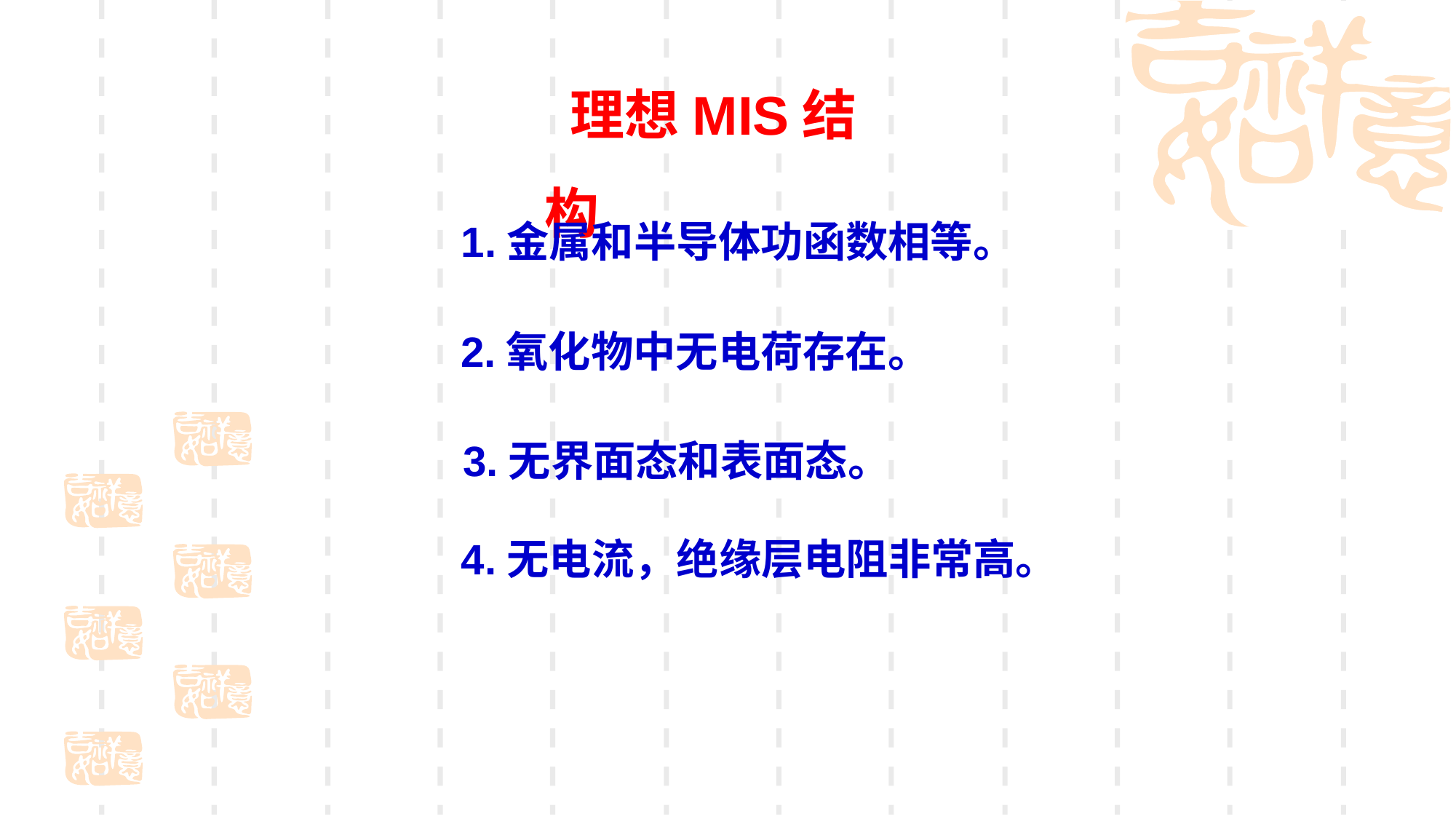

理想MIS结构
1.金属和半导体功函数相等。
2.氧化物中无电荷存在。
3.无界面态和表面态。
4.无电流，绝缘层电阻非常高。